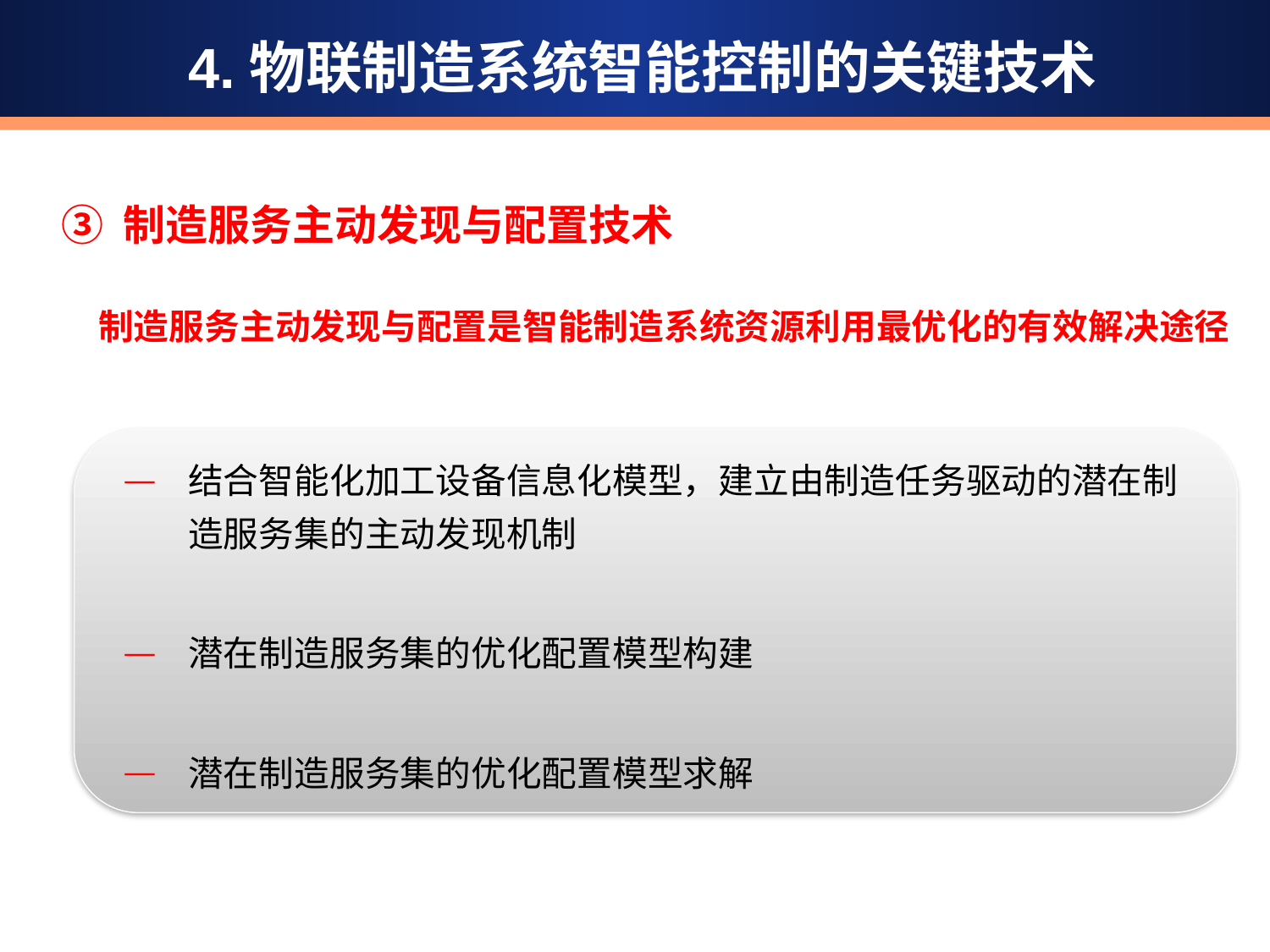

4.物联制造系统智能控制的关键技术
③ 制造服务主动发现与配置技术
制造服务主动发现与配置是智能制造系统资源利用最优化的有效解决途径

结合智能化加工设备信息化模型，建立由制造任务驱动的潜在制造服务集的主动发现机制

潜在制造服务集的优化配置模型构建

潜在制造服务集的优化配置模型求解